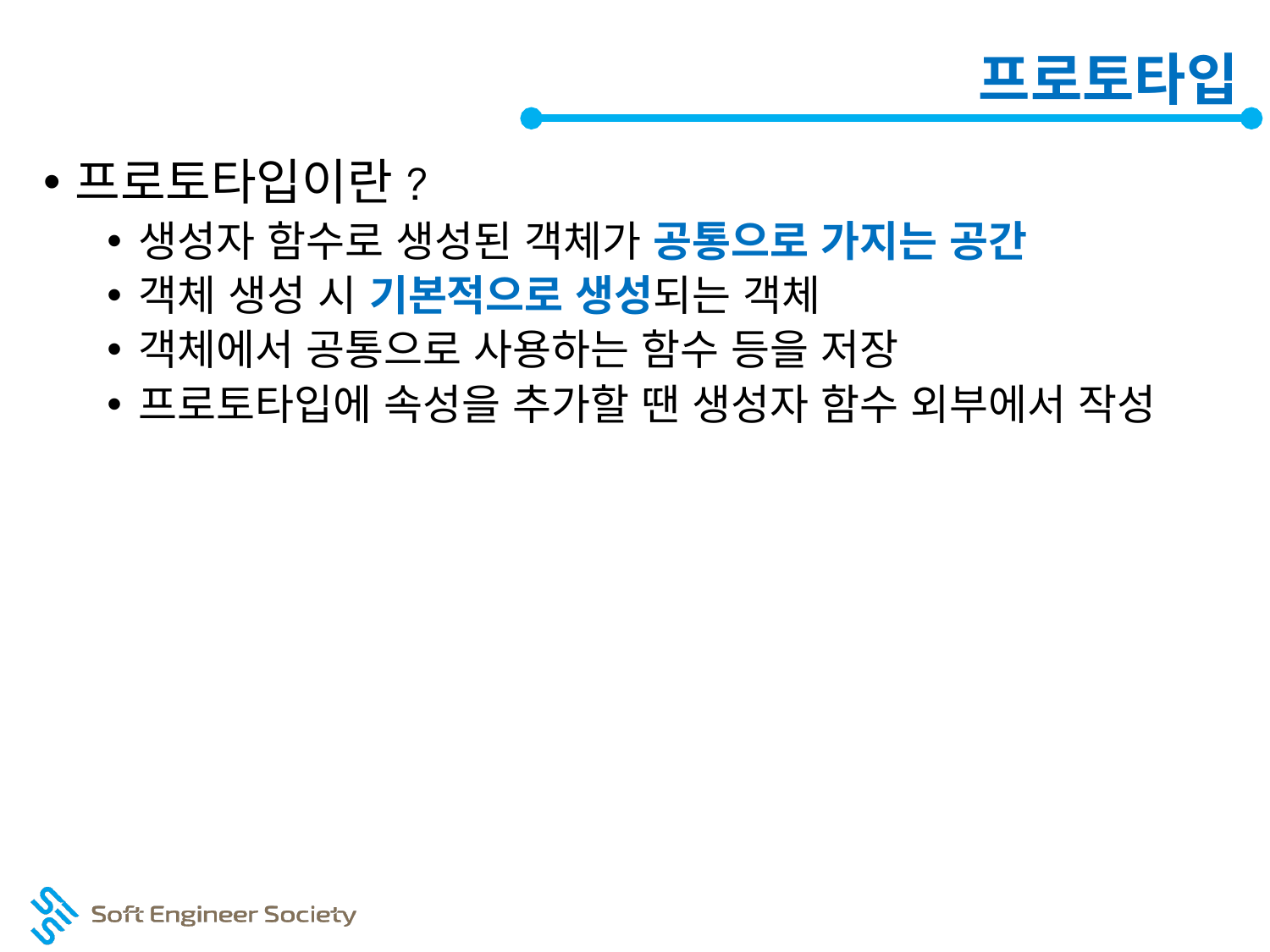

# 프로토타입
프로토타입이란?
생성자 함수로 생성된 객체가 공통으로 가지는 공간
객체 생성 시 기본적으로 생성되는 객체
객체에서 공통으로 사용하는 함수 등을 저장
프로토타입에 속성을 추가할 땐 생성자 함수 외부에서 작성